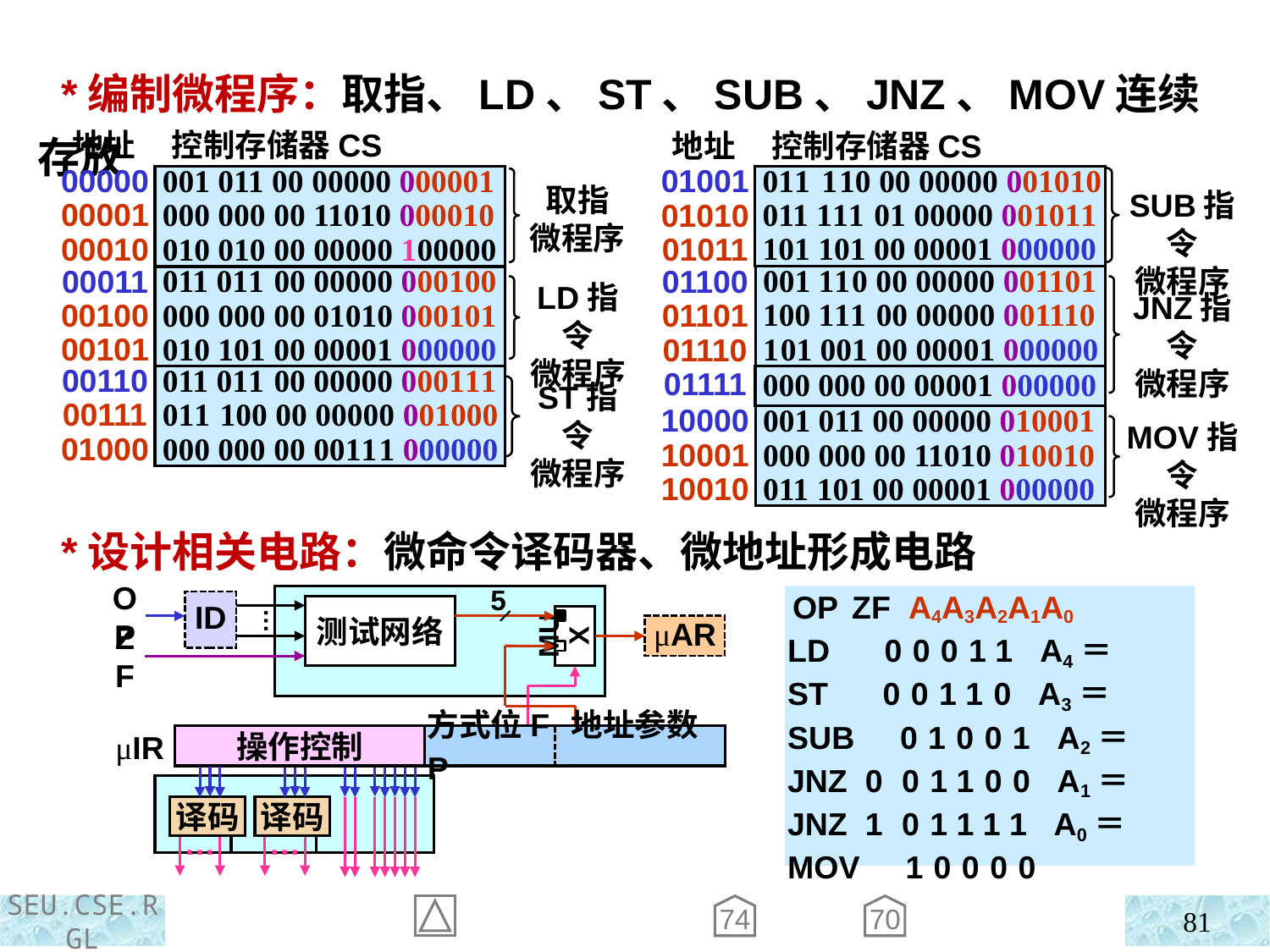

*编制微程序：取指、LD、ST、SUB、JNZ、MOV连续存放
 地址     控制存储器CS
 地址     控制存储器CS
011 110 00 00000 001010
011 111 01 00000 001011
101 101 00 00001 000000
001 011 00 00000 000001
000 000 00 11010 000010
010 010 00 00000 100000
00000
00001
00010
01001
01010
01011

取指
微程序
SUB指令
微程序
001 110 00 00000 001101
100 111 00 00000 001110
101 001 00 00001 000000
011 011 00 00000 000100
000 000 00 01010 000101
010 101 00 00001 000000
00011
00100
00101
01100
01101
01110

LD指令
微程序

JNZ指令
微程序
01111
000 000 00 00001 000000
011 011 00 00000 000111
011 100 00 00000 001000
000 000 00 00111 000000
00110
00111
01000

ST指令
微程序
10000
10001
10010
001 011 00 00000 010001
000 000 00 11010 010010
011 101 00 00001 000000

MOV指令
微程序
  *设计相关电路：微命令译码器、微地址形成电路

5
ID
OP
测试网络
…
MUX

μAR
ZF

操作控制
方式位F  地址参数P
μIR

译码
译码
…
…
 OP  ZF  A4A3A2A1A0
LD       00011  A4＝
ST       00110  A3＝
SUB      01001  A2＝
JNZ  0   01100  A1＝
JNZ  1   01111  A0＝
MOV      10000
74
70
81